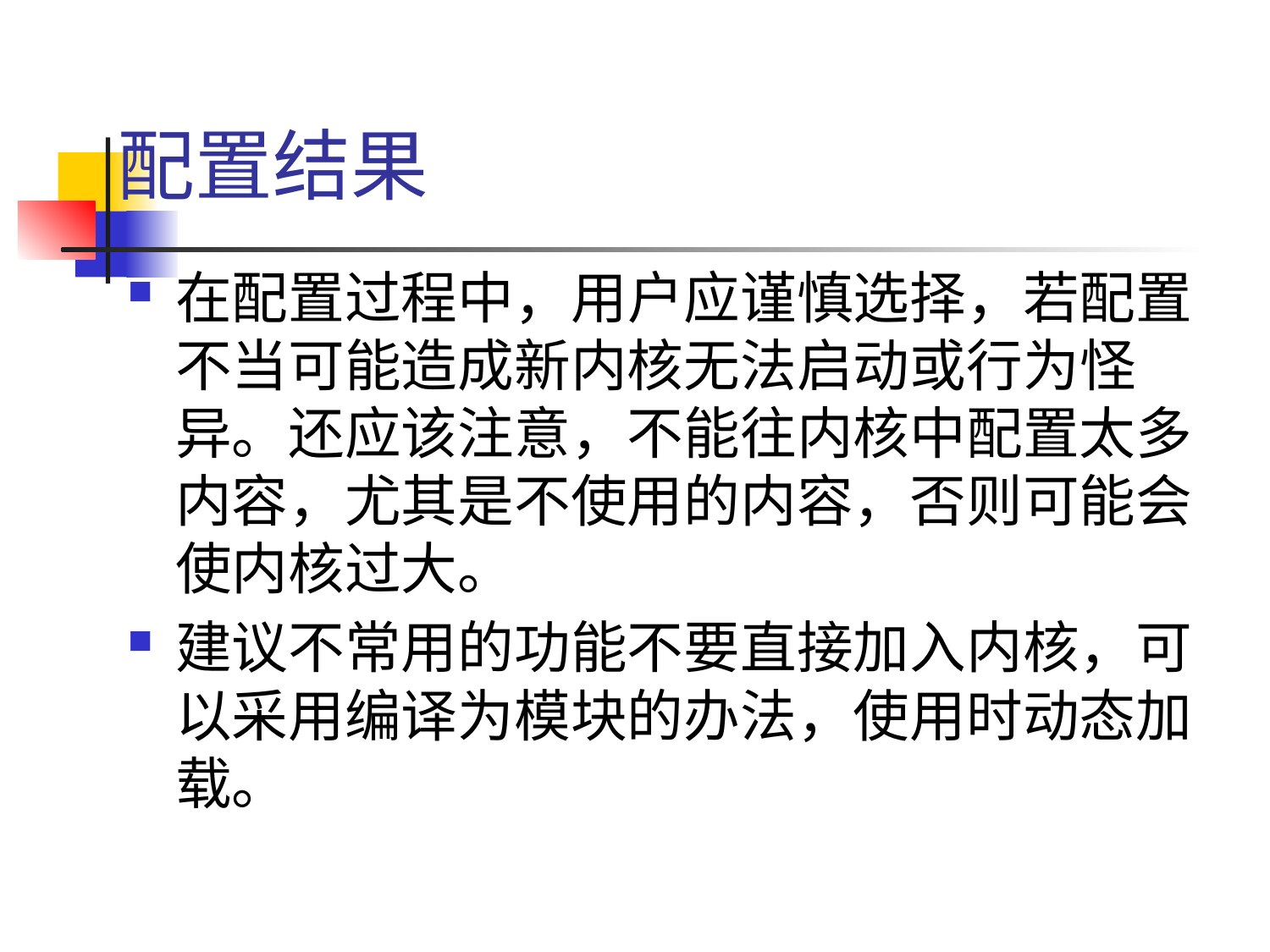

# 配置结果
在配置过程中，用户应谨慎选择，若配置不当可能造成新内核无法启动或行为怪异。还应该注意，不能往内核中配置太多内容，尤其是不使用的内容，否则可能会使内核过大。
建议不常用的功能不要直接加入内核，可以采用编译为模块的办法，使用时动态加载。